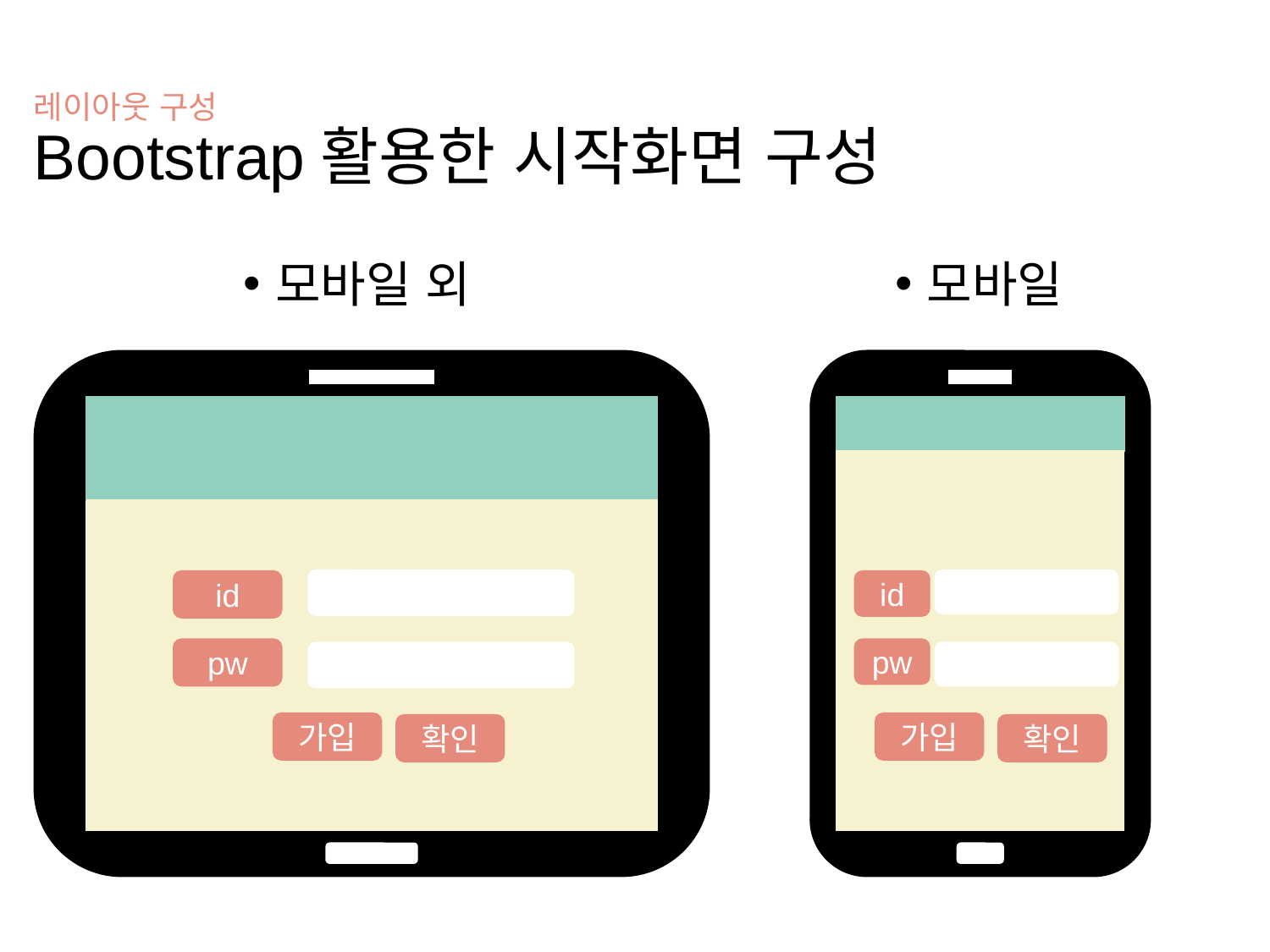

레이아웃 구성
Bootstrap활용한 시작화면 구성
모바일 외
모바일

id
pw

가입
확인

id
pw

가입
확인